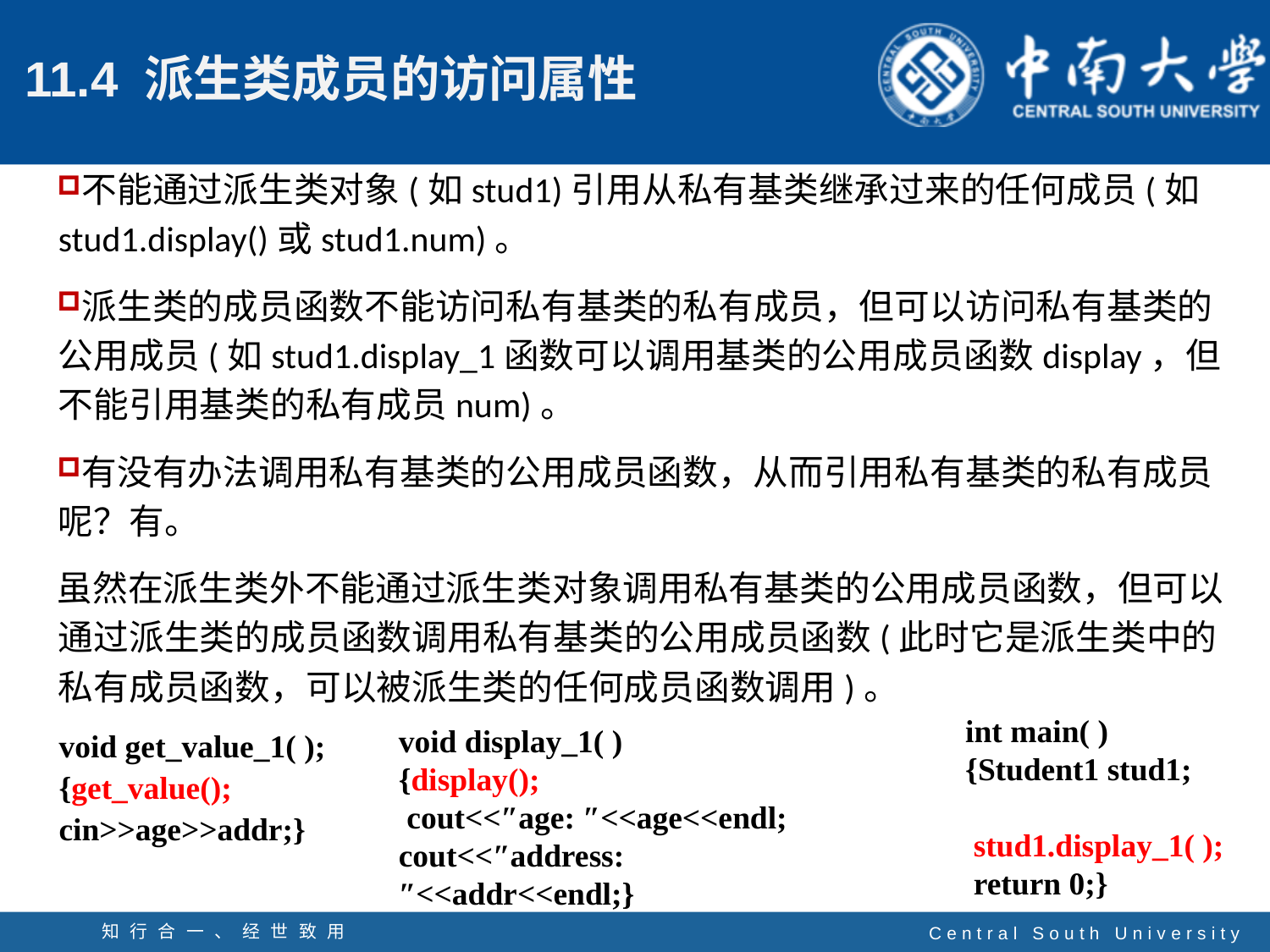

不能通过派生类对象(如stud1)引用从私有基类继承过来的任何成员(如stud1.display()或stud1.num)。
派生类的成员函数不能访问私有基类的私有成员，但可以访问私有基类的公用成员(如stud1.display_1函数可以调用基类的公用成员函数display，但不能引用基类的私有成员num)。
有没有办法调用私有基类的公用成员函数，从而引用私有基类的私有成员呢？有。
虽然在派生类外不能通过派生类对象调用私有基类的公用成员函数，但可以通过派生类的成员函数调用私有基类的公用成员函数(此时它是派生类中的私有成员函数，可以被派生类的任何成员函数调用)。
int main( )
{Student1 stud1;
 stud1.display_1( );
 return 0;}
void display_1( )
{display();
 cout<<″age: ″<<age<<endl;
cout<<″address: ″<<addr<<endl;}
void get_value_1( );
{get_value();
cin>>age>>addr;}

知行合一、经世致用
自强不息 厚德载物
Central South University